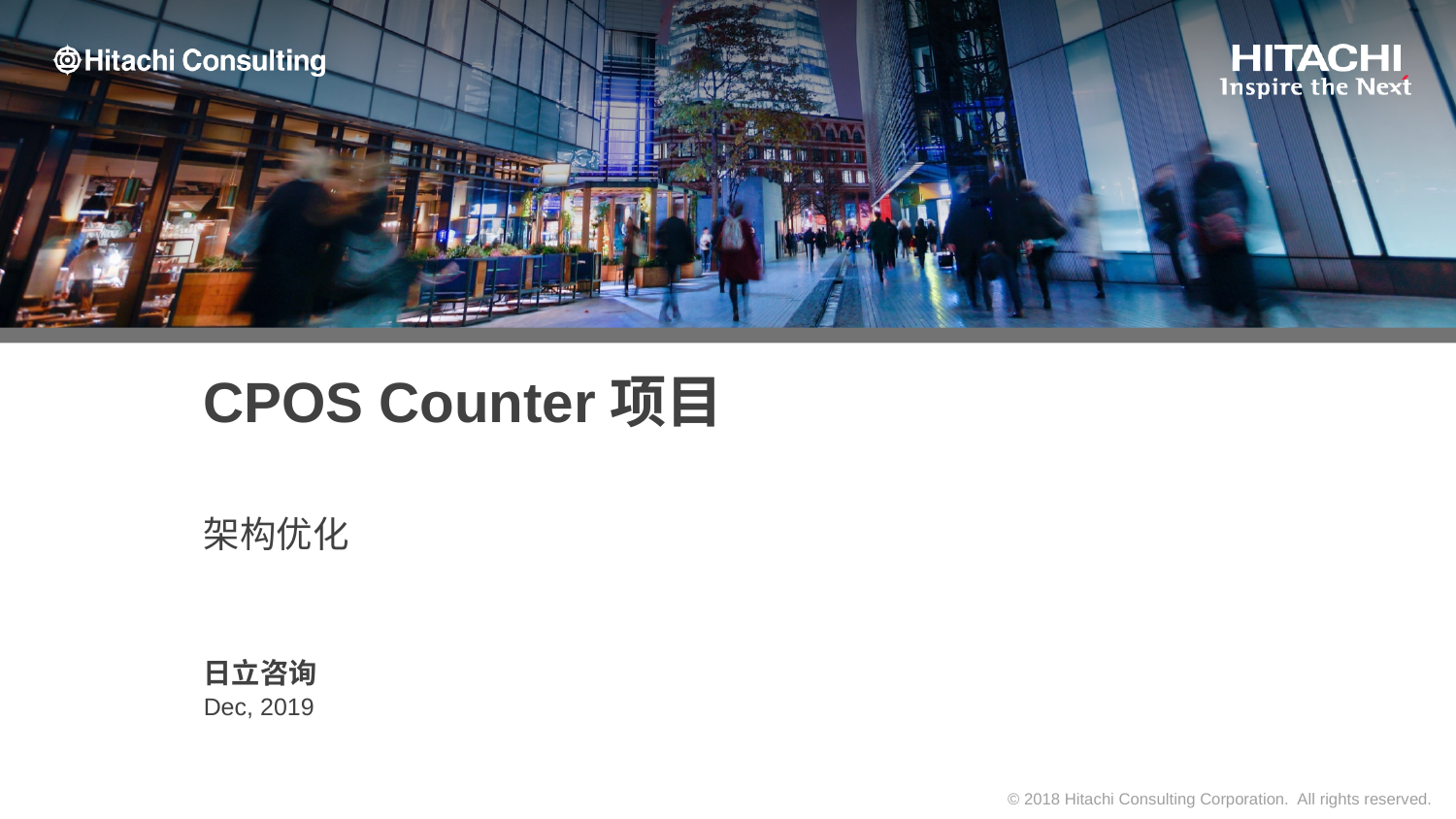

# CPOS Counter项目
架构优化
日立咨询
Dec, 2019